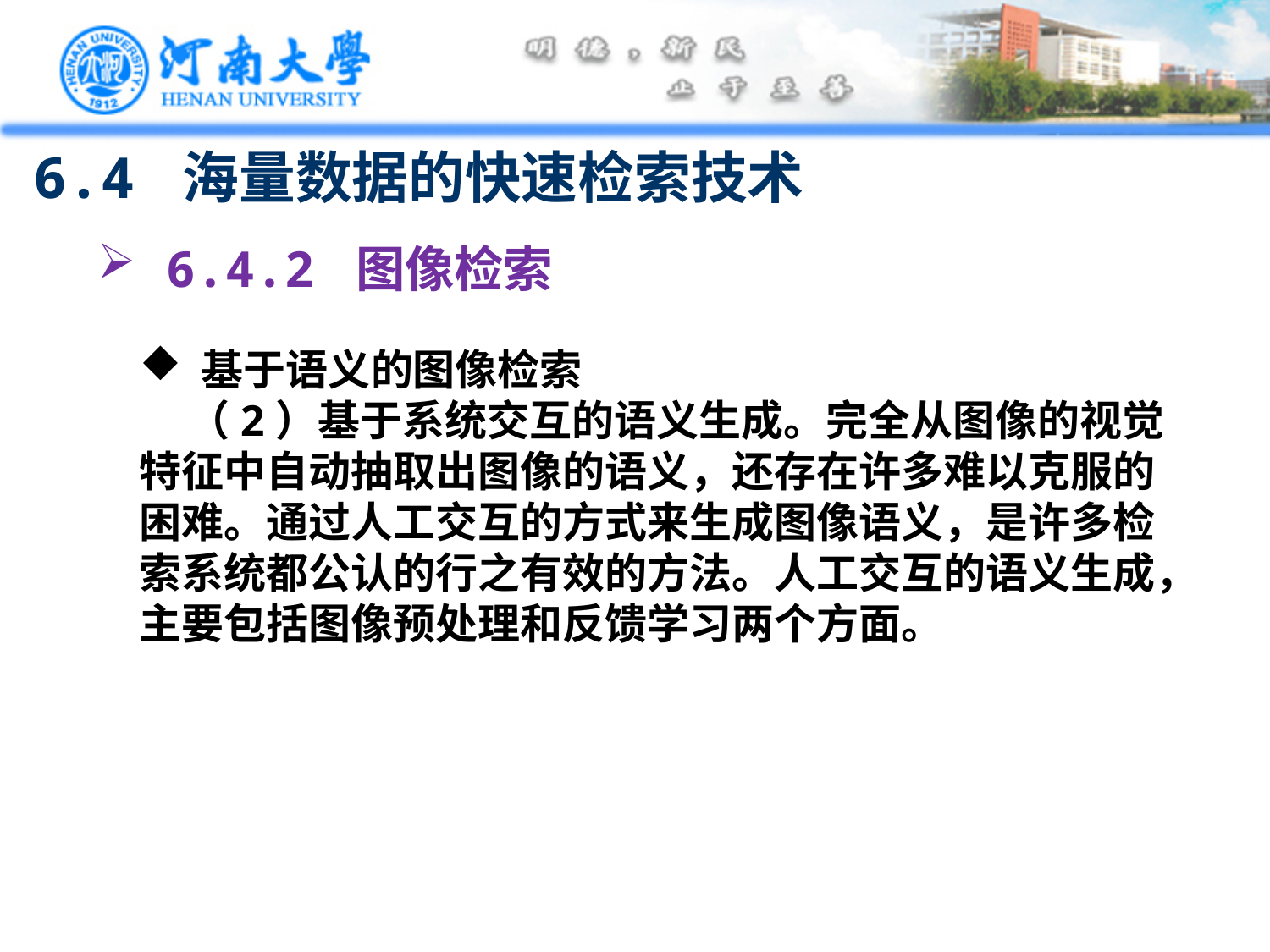

6.4 海量数据的快速检索技术
 6.4.2 图像检索
 基于语义的图像检索
    （2）基于系统交互的语义生成。完全从图像的视觉特征中自动抽取出图像的语义，还存在许多难以克服的困难。通过人工交互的方式来生成图像语义，是许多检索系统都公认的行之有效的方法。人工交互的语义生成，主要包括图像预处理和反馈学习两个方面。